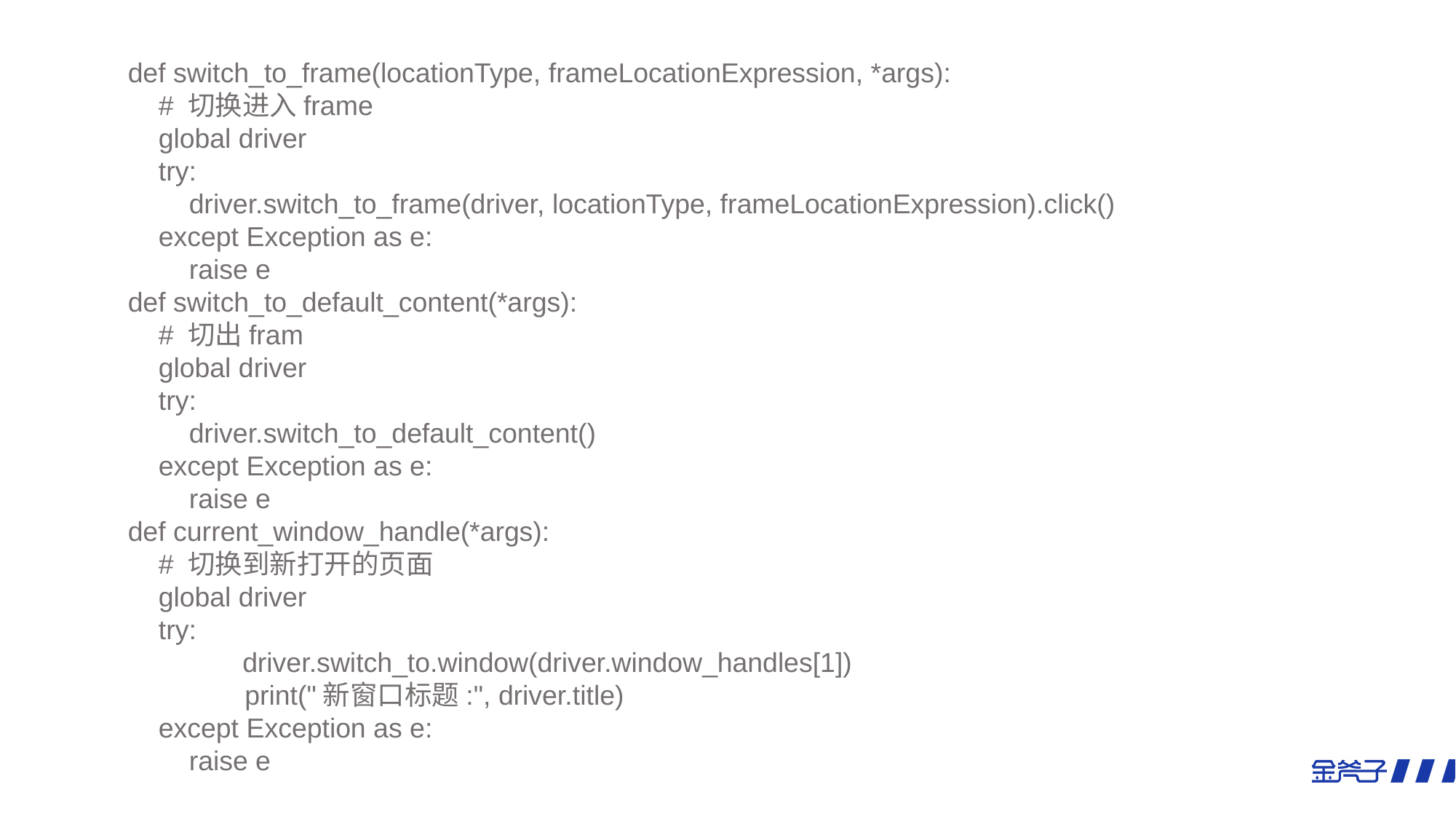

def switch_to_frame(locationType, frameLocationExpression, *args):
    # 切换进入frame
    global driver
    try:
        driver.switch_to_frame(driver, locationType, frameLocationExpression).click()
    except Exception as e:
        raise e
def switch_to_default_content(*args):
    # 切出fram
    global driver
    try:
        driver.switch_to_default_content()
    except Exception as e:
        raise e
def current_window_handle(*args):
    # 切换到新打开的页面
    global driver
    try:
               driver.switch_to.window(driver.window_handles[1])
        	 print("新窗口标题:", driver.title)
    except Exception as e:
        raise e